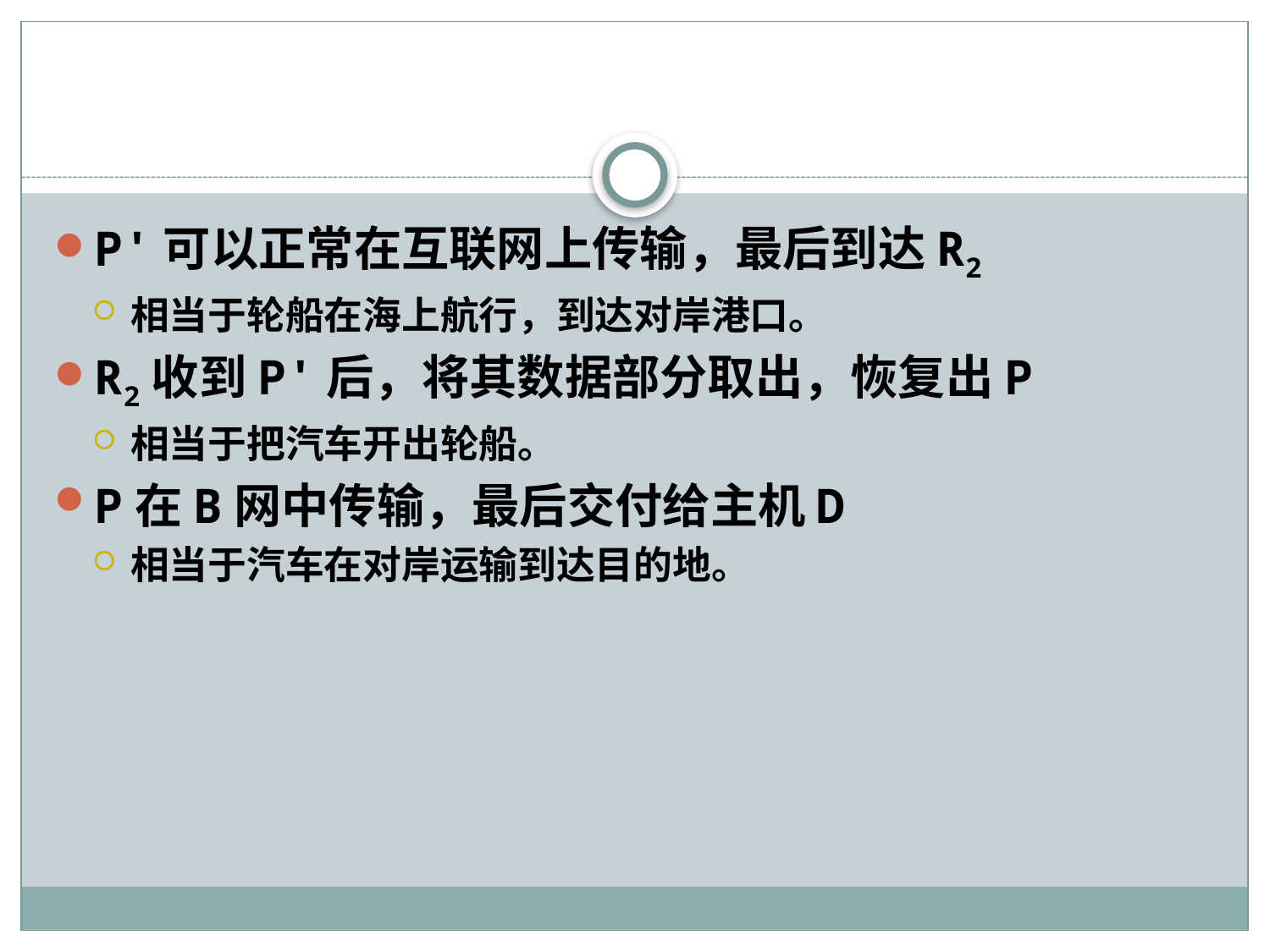

#
P'可以正常在互联网上传输，最后到达R2
相当于轮船在海上航行，到达对岸港口。
R2收到P'后，将其数据部分取出，恢复出P
相当于把汽车开出轮船。
P在B网中传输，最后交付给主机D
相当于汽车在对岸运输到达目的地。